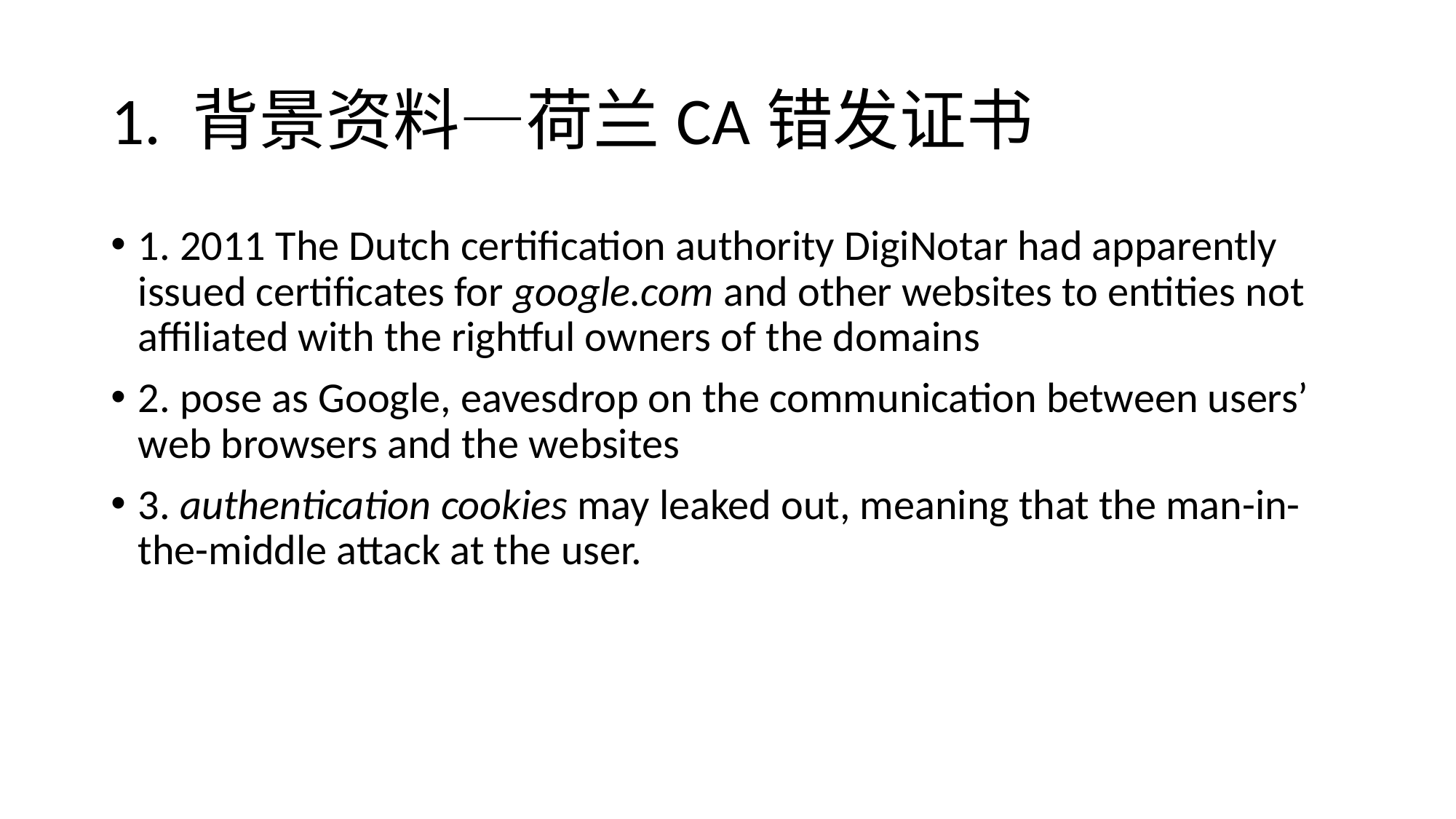

# 1. 背景资料—荷兰CA错发证书
1. 2011 The Dutch certification authority DigiNotar had apparently issued certificates for google.com and other websites to entities not
affiliated with the rightful owners of the domains
2. pose as Google, eavesdrop on the communication between users’ web browsers and the websites
3. authentication cookies may leaked out, meaning that the man-in-the-middle attack at the user.